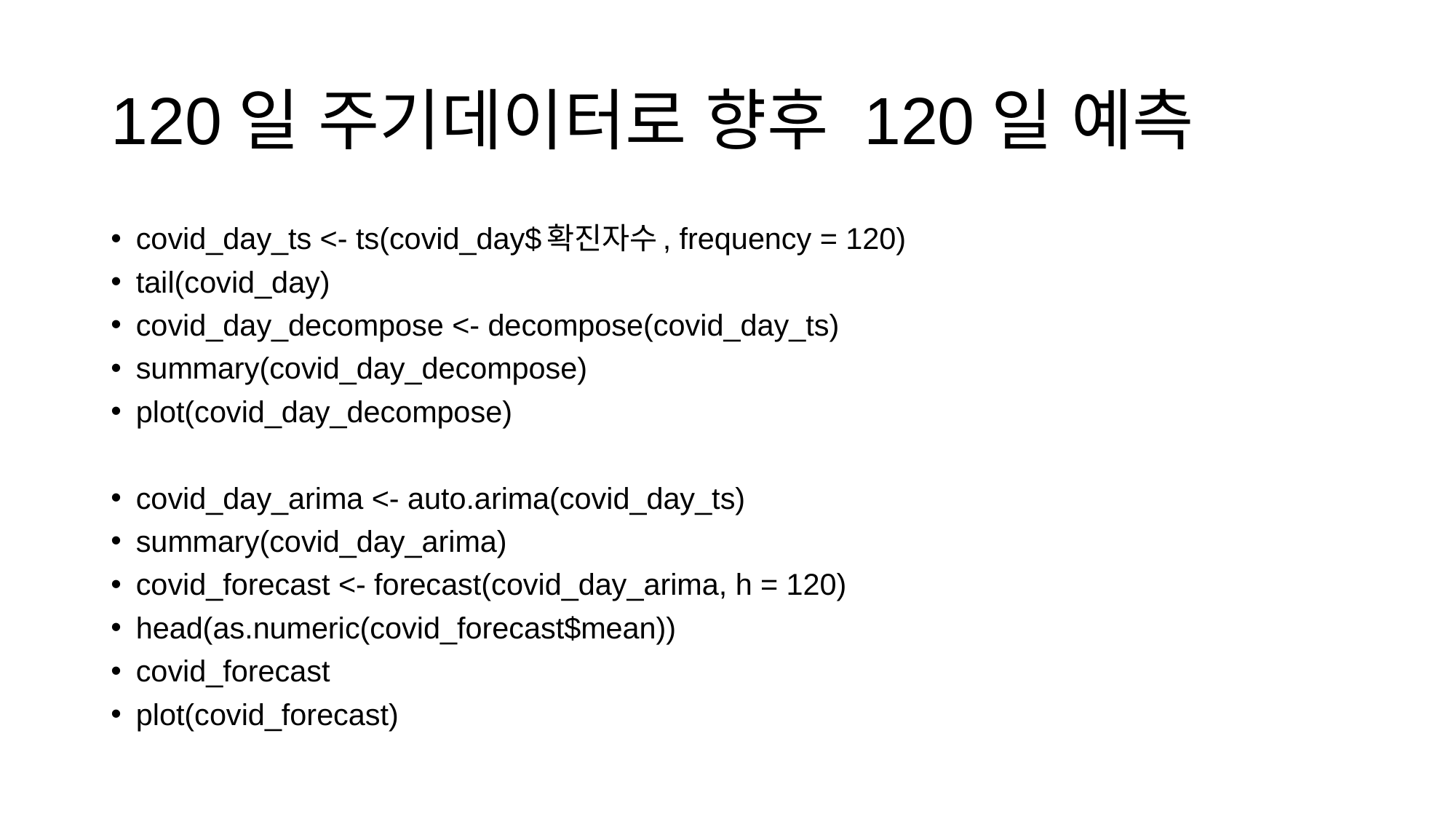

# 120일 주기데이터로 향후 120일 예측
covid_day_ts <- ts(covid_day$확진자수, frequency = 120)
tail(covid_day)
covid_day_decompose <- decompose(covid_day_ts)
summary(covid_day_decompose)
plot(covid_day_decompose)

covid_day_arima <- auto.arima(covid_day_ts)
summary(covid_day_arima)
covid_forecast <- forecast(covid_day_arima, h = 120)
head(as.numeric(covid_forecast$mean))
covid_forecast
plot(covid_forecast)